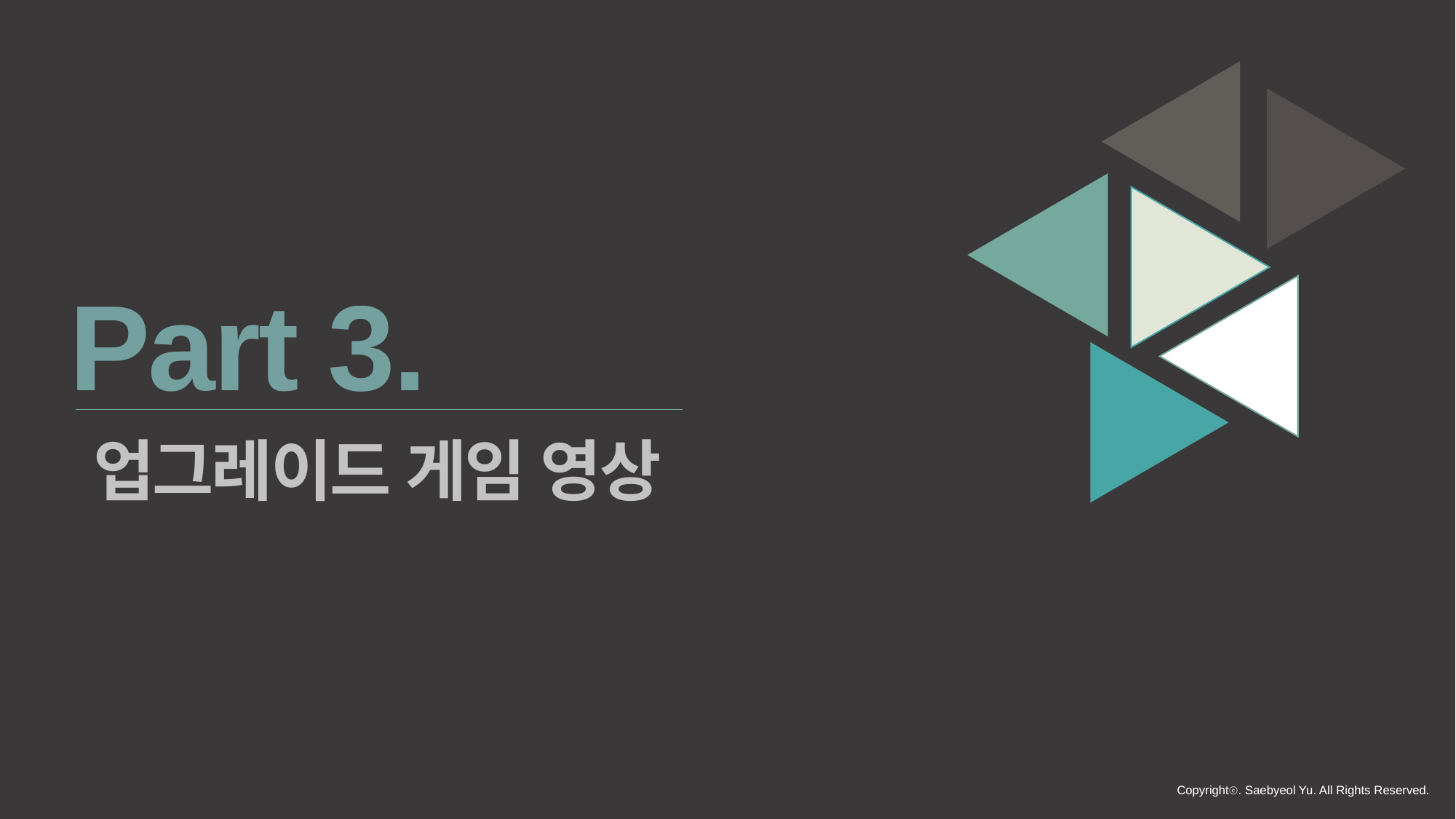

Part 3.
업그레이드 게임 영상
Copyrightⓒ. Saebyeol Yu. All Rights Reserved.